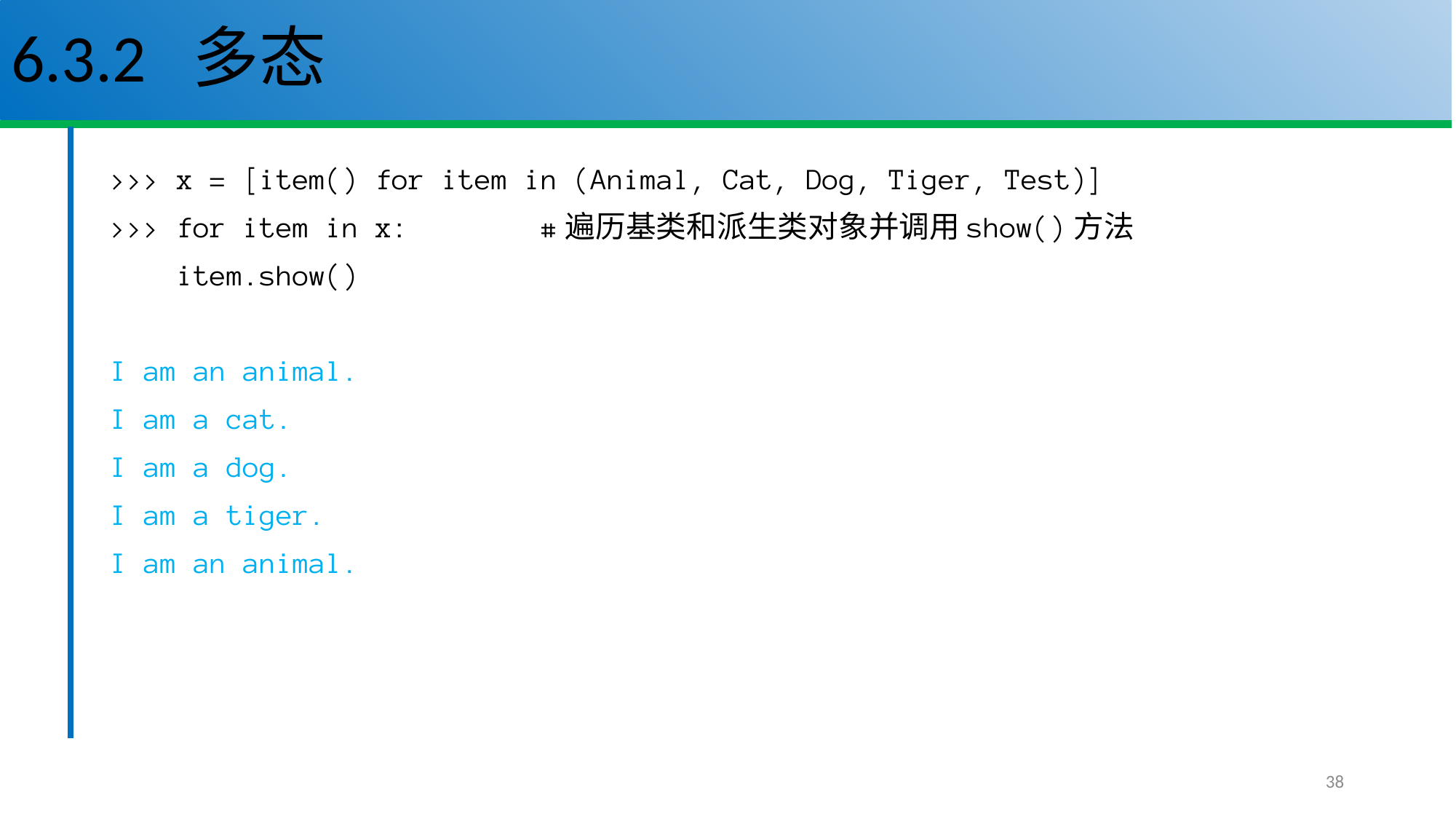

# 6.3.2  多态
>>> x = [item() for item in (Animal, Cat, Dog, Tiger, Test)]
>>> for item in x:        #遍历基类和派生类对象并调用show()方法
    item.show()

I am an animal.
I am a cat.
I am a dog.
I am a tiger.
I am an animal.
38